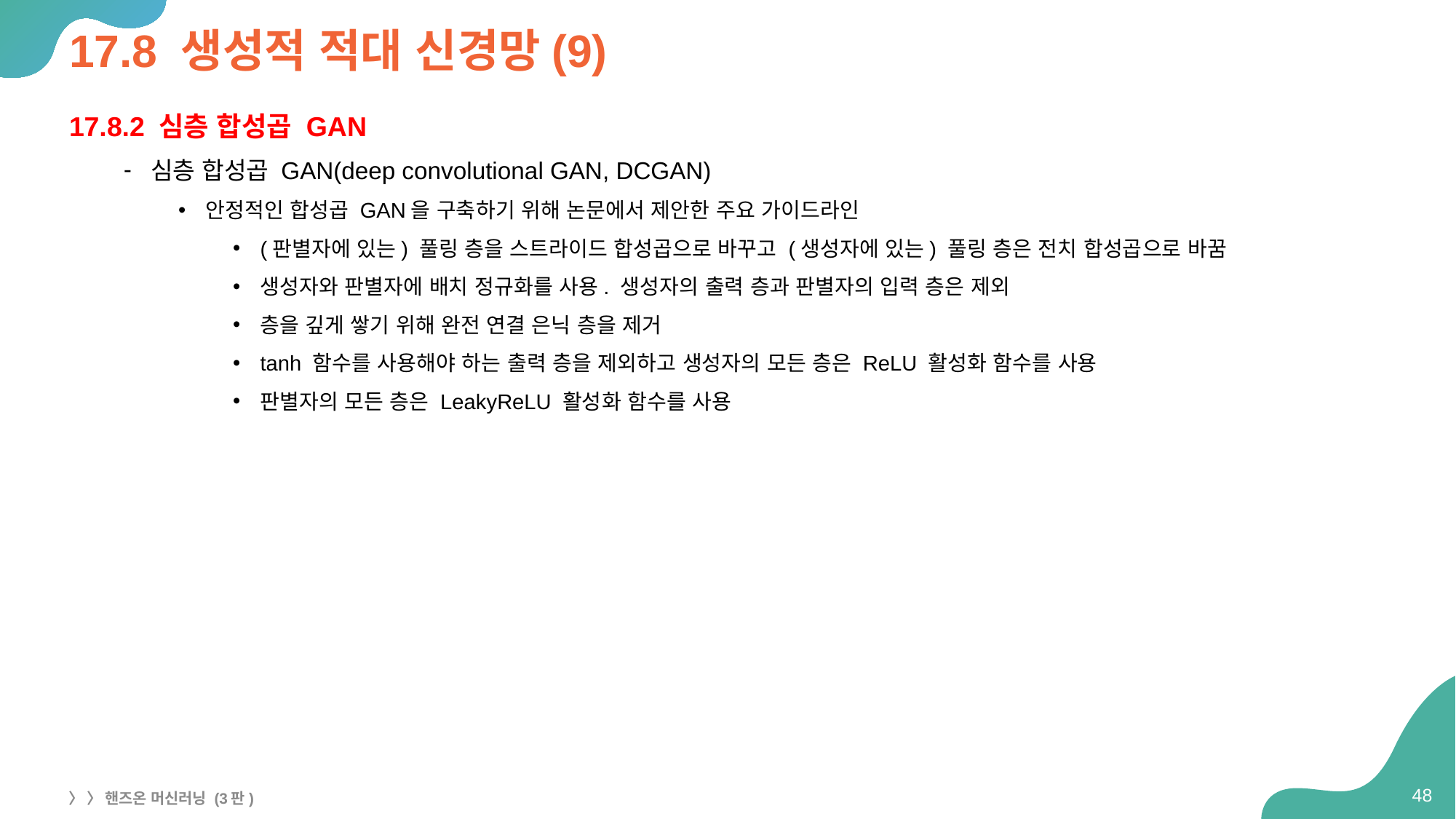

# 17.8 생성적 적대 신경망(9)
17.8.2 심층 합성곱 GAN
심층 합성곱 GAN(deep convolutional GAN, DCGAN)
안정적인 합성곱 GAN을 구축하기 위해 논문에서 제안한 주요 가이드라인
(판별자에 있는) 풀링 층을 스트라이드 합성곱으로 바꾸고 (생성자에 있는) 풀링 층은 전치 합성곱으로 바꿈
생성자와 판별자에 배치 정규화를 사용. 생성자의 출력 층과 판별자의 입력 층은 제외
층을 깊게 쌓기 위해 완전 연결 은닉 층을 제거
tanh 함수를 사용해야 하는 출력 층을 제외하고 생성자의 모든 층은 ReLU 활성화 함수를 사용
판별자의 모든 층은 LeakyReLU 활성화 함수를 사용
48
〉 〉 핸즈온 머신러닝 (3판)